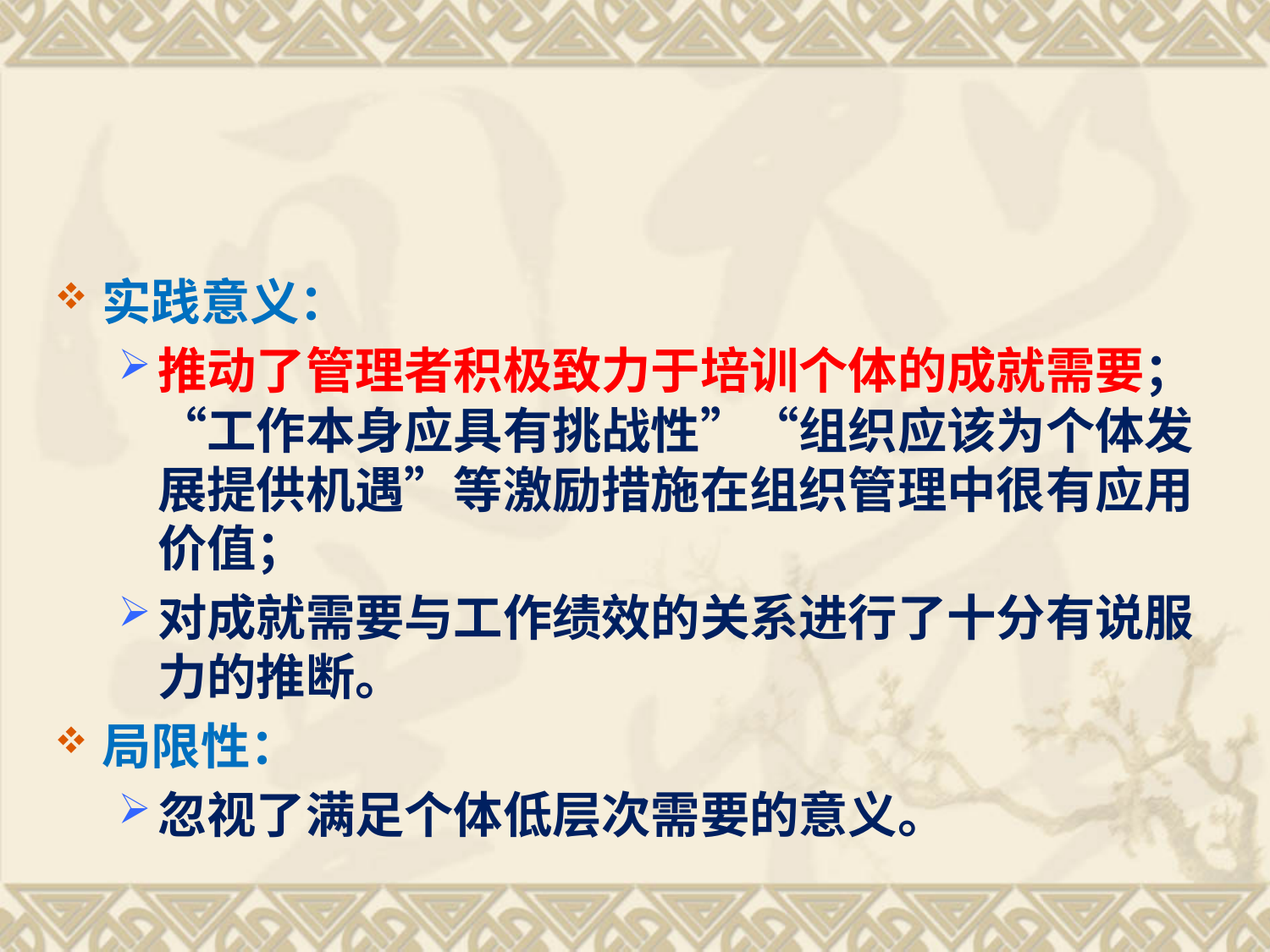

#
实践意义：
推动了管理者积极致力于培训个体的成就需要；“工作本身应具有挑战性”“组织应该为个体发展提供机遇”等激励措施在组织管理中很有应用价值；
对成就需要与工作绩效的关系进行了十分有说服力的推断。
局限性：
忽视了满足个体低层次需要的意义。